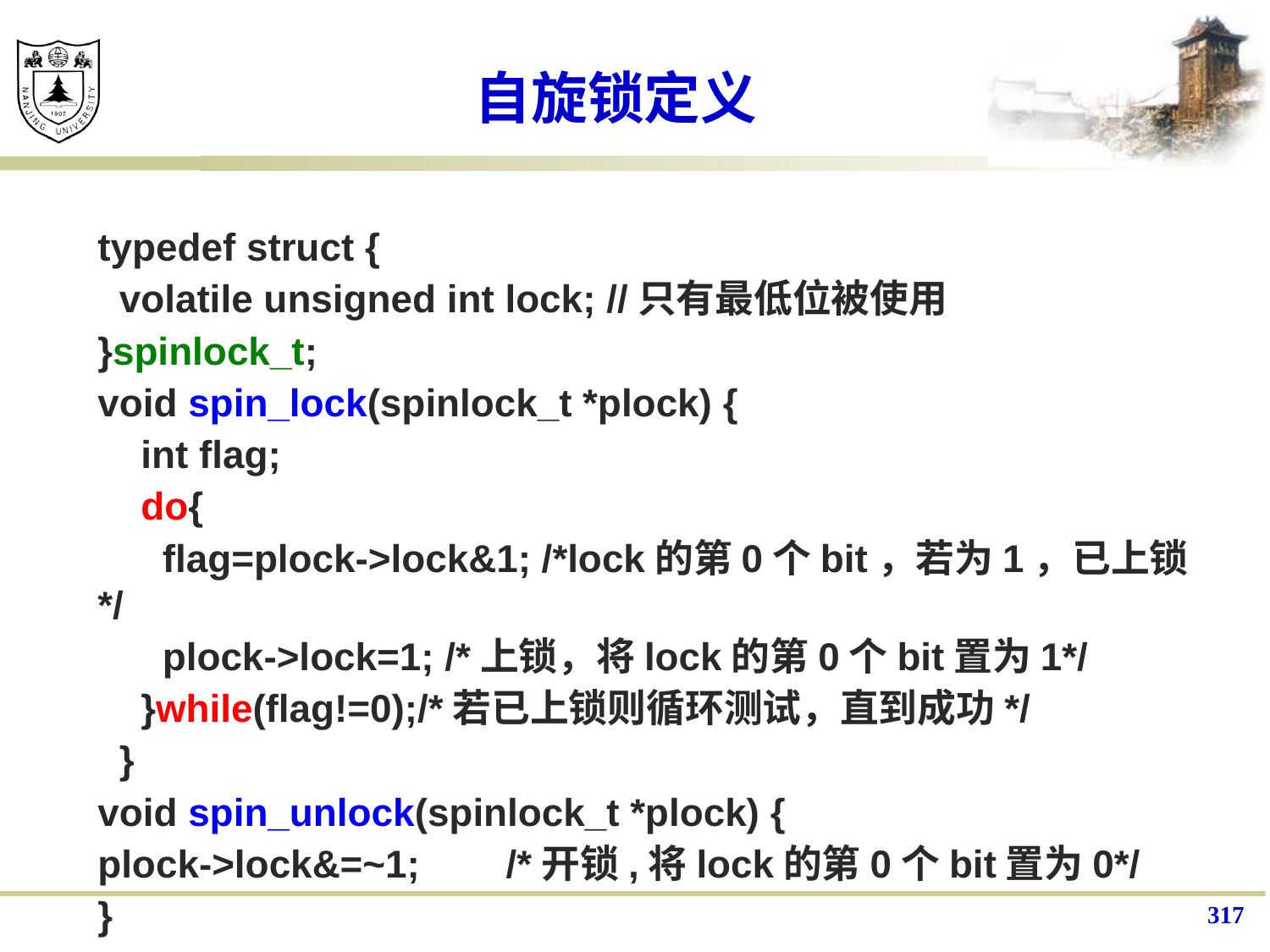

# 自旋锁定义
typedef struct {
  volatile unsigned int lock; //只有最低位被使用
}spinlock_t;
void spin_lock(spinlock_t *plock) {
    int flag;
    do{
      flag=plock->lock&1; /*lock的第0个bit，若为1，已上锁*/
      plock->lock=1; /*上锁，将lock的第0个bit置为1*/
    }while(flag!=0);/*若已上锁则循环测试，直到成功*/
  }
void spin_unlock(spinlock_t *plock) {
plock->lock&=~1;        /*开锁,将lock的第0个bit置为0*/
}
317